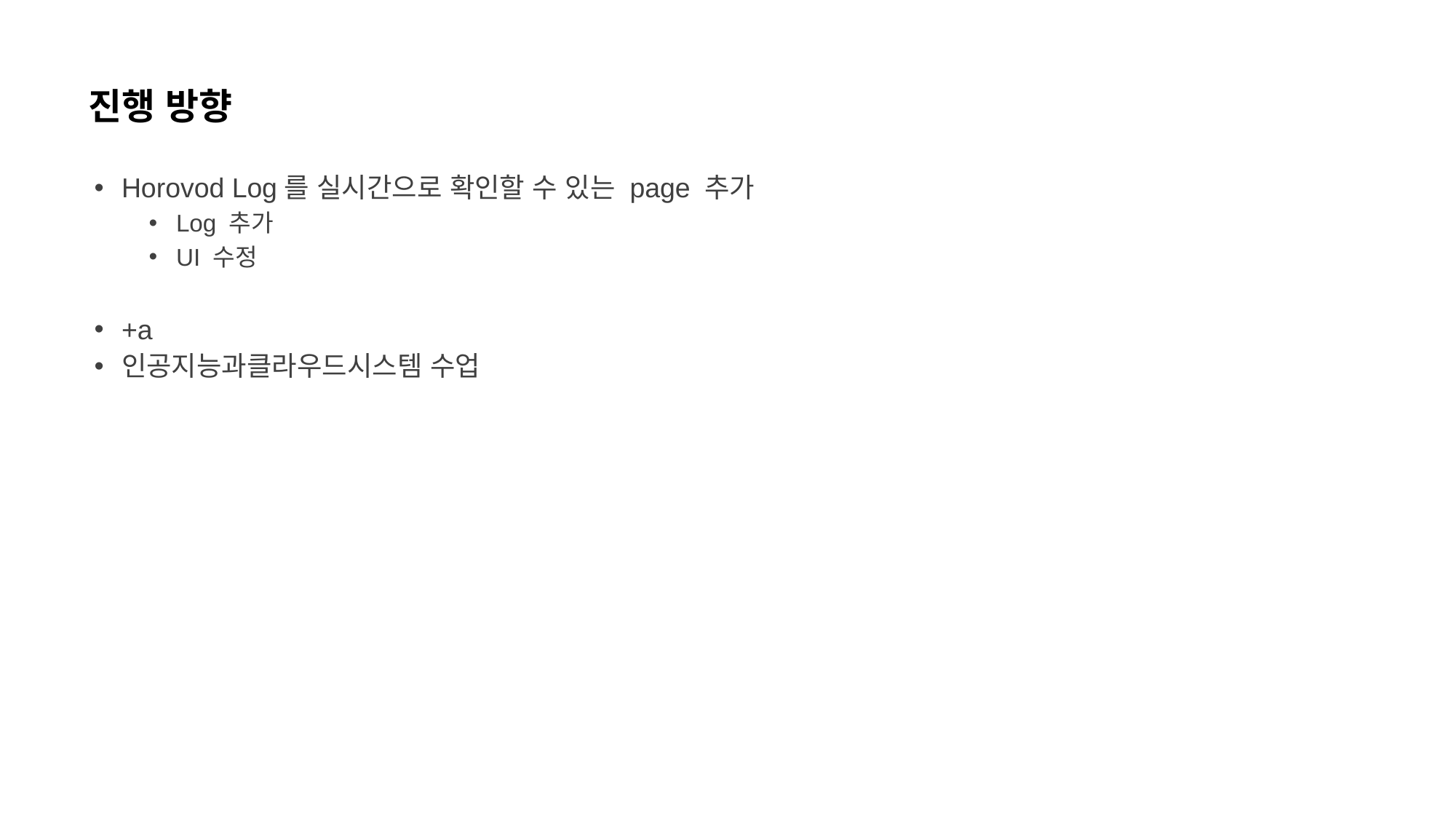

# 진행 방향
Horovod Log를 실시간으로 확인할 수 있는 page 추가
Log 추가
UI 수정

+a
인공지능과클라우드시스템 수업